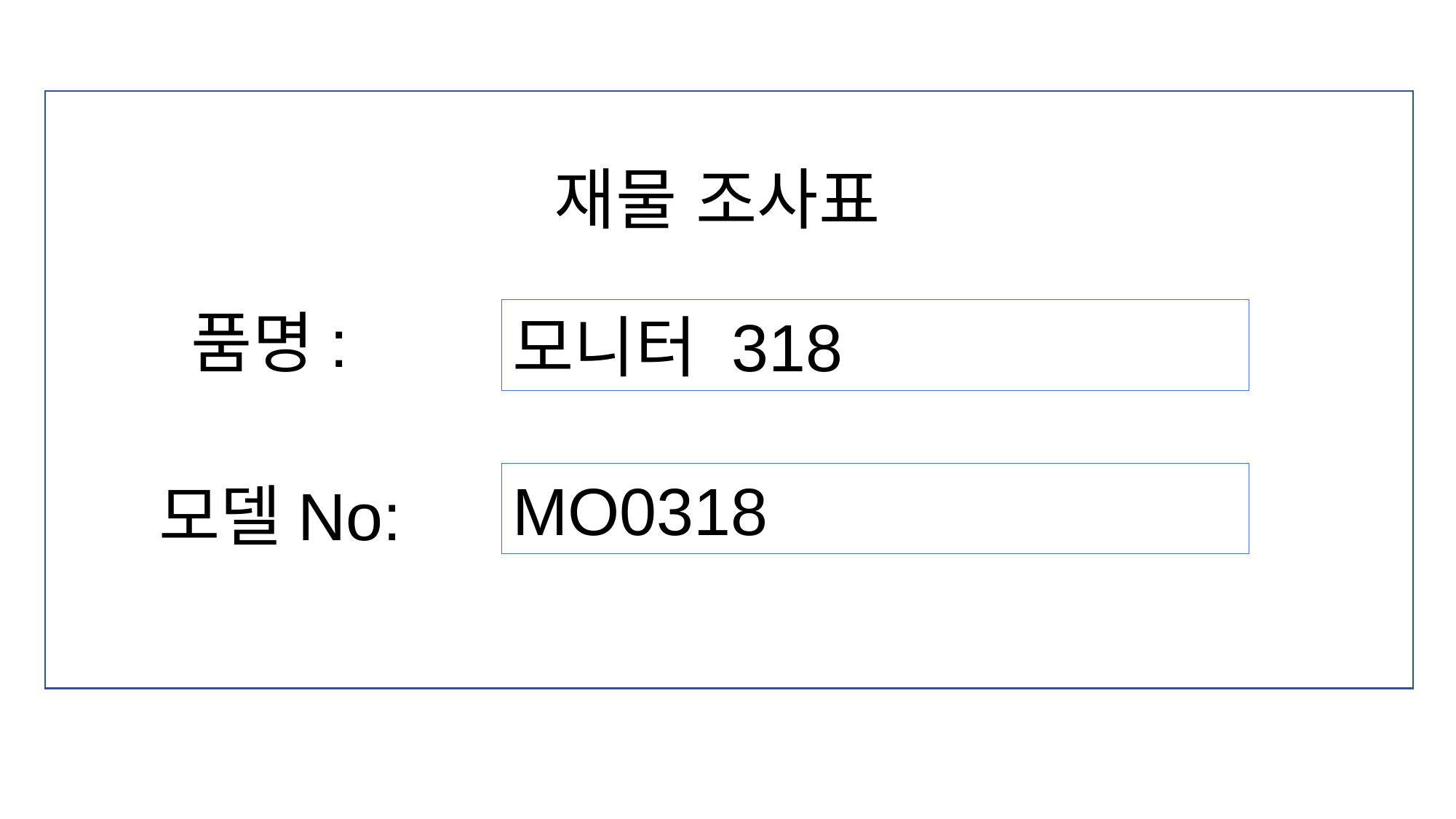

재물 조사표
품명:
모니터 318
MO0318
모델No: